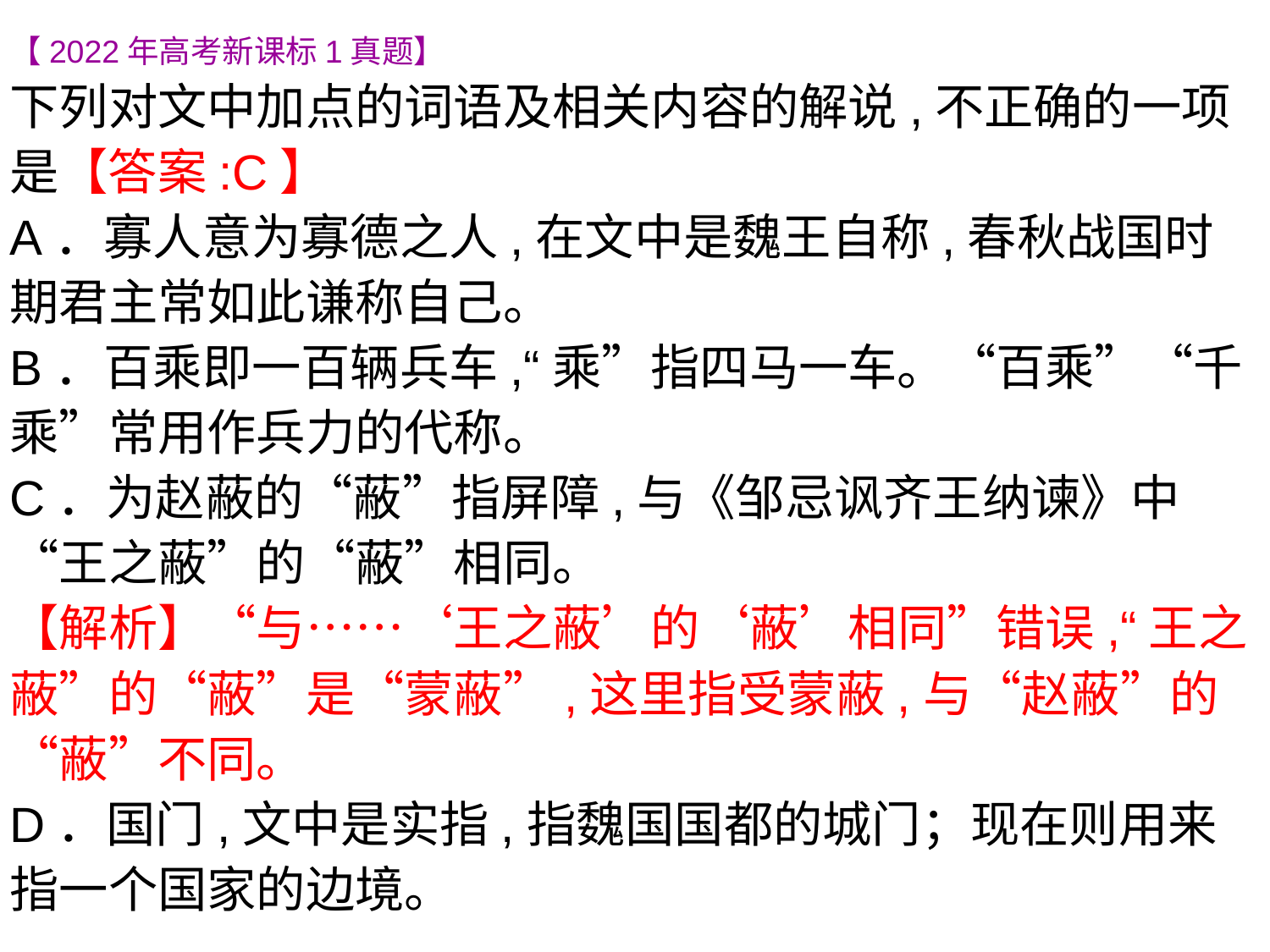

【2022年高考新课标1真题】
下列对文中加点的词语及相关内容的解说,不正确的一项是【答案:C】
A．寡人意为寡德之人,在文中是魏王自称,春秋战国时期君主常如此谦称自己。
B．百乘即一百辆兵车,“乘”指四马一车。“百乘”“千乘”常用作兵力的代称。
C．为赵蔽的“蔽”指屏障,与《邹忌讽齐王纳谏》中“王之蔽”的“蔽”相同。
【解析】“与……‘王之蔽’的‘蔽’相同”错误,“王之蔽”的“蔽”是“蒙蔽”,这里指受蒙蔽,与“赵蔽”的“蔽”不同。
D．国门,文中是实指,指魏国国都的城门；现在则用来指一个国家的边境。